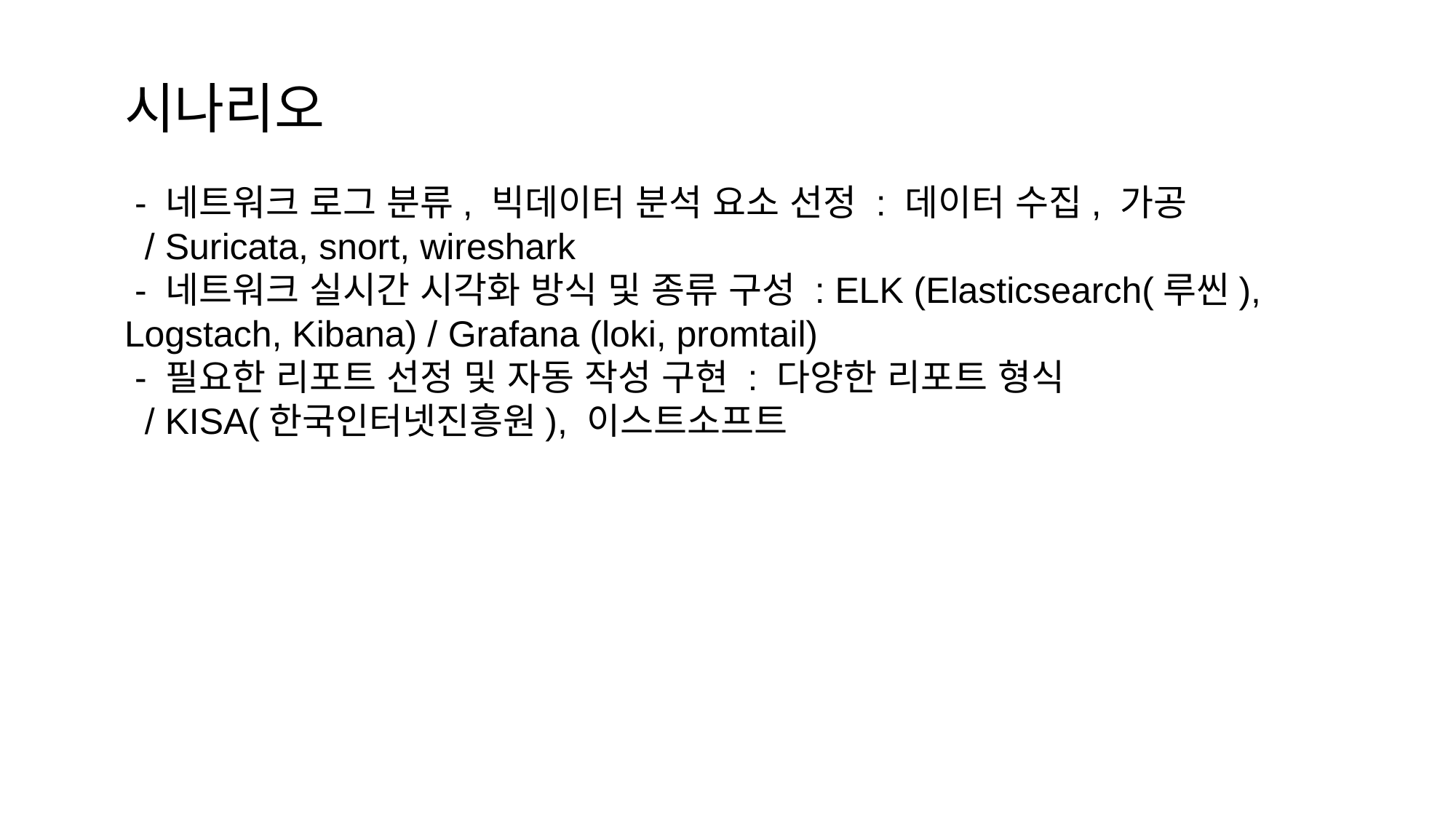

시나리오
 - 네트워크 로그 분류, 빅데이터 분석 요소 선정 : 데이터 수집, 가공
  / Suricata, snort, wireshark
 - 네트워크 실시간 시각화 방식 및 종류 구성 : ELK (Elasticsearch(루씬), Logstach, Kibana) / Grafana (loki, promtail)
 - 필요한 리포트 선정 및 자동 작성 구현 : 다양한 리포트 형식
  / KISA(한국인터넷진흥원), 이스트소프트